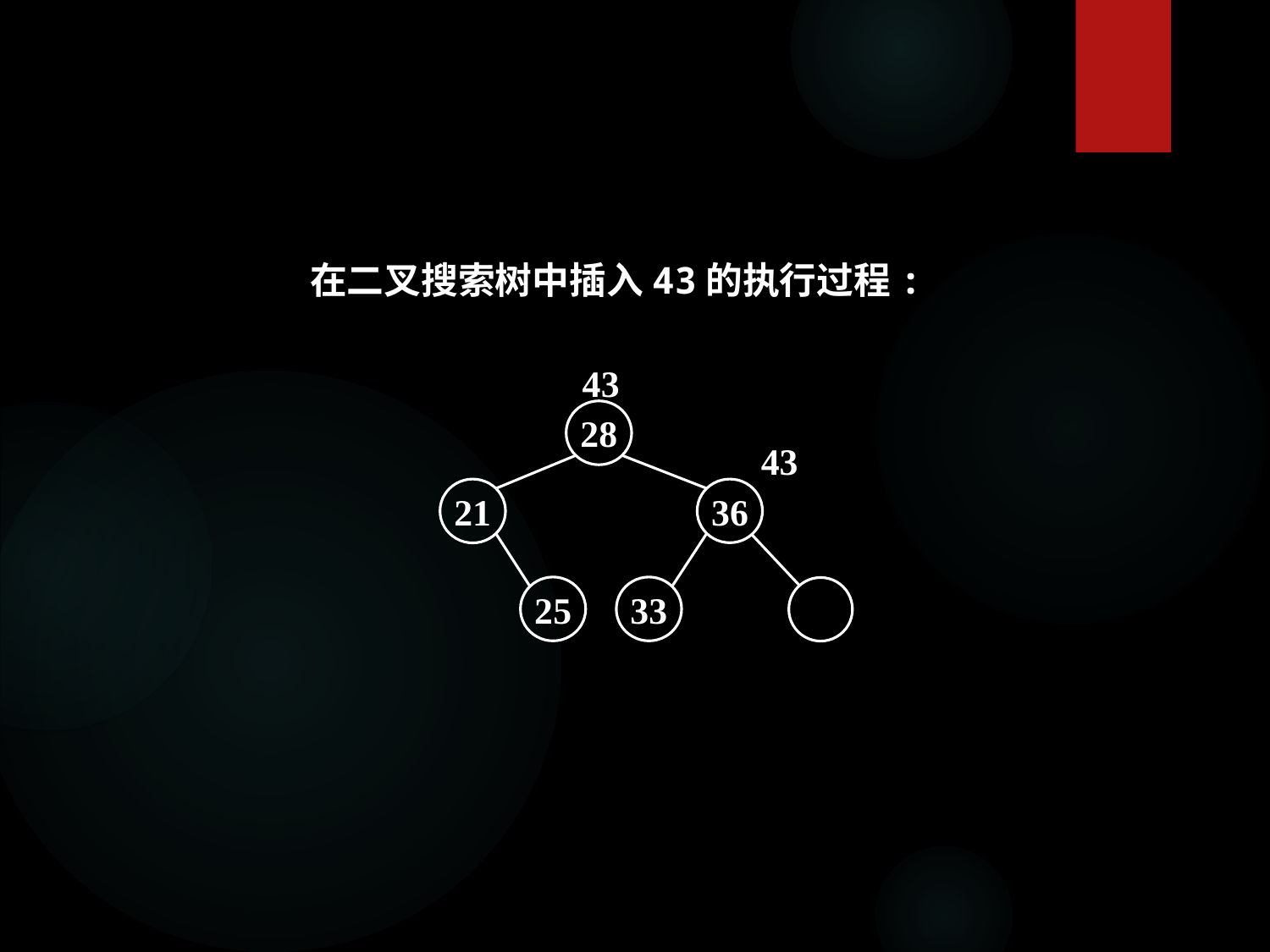

在二叉搜索树中插入43的执行过程:
43
28
21
36
25
33
43